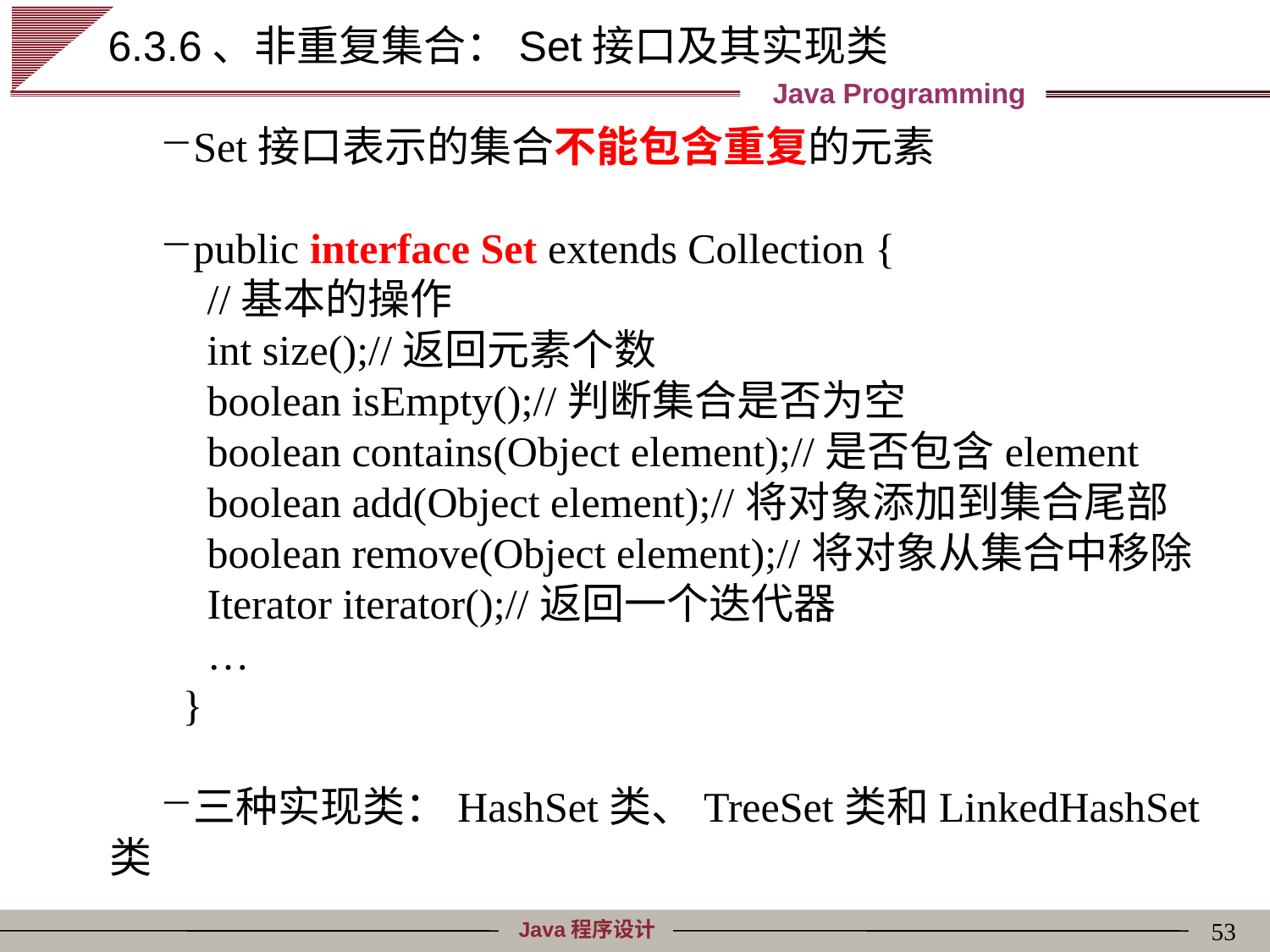

# 6.3.6、非重复集合：Set接口及其实现类
Set接口表示的集合不能包含重复的元素

public interface Set extends Collection {
	//基本的操作
	int size();//返回元素个数
	boolean isEmpty();//判断集合是否为空
	boolean contains(Object element);//是否包含element
	boolean add(Object element);//将对象添加到集合尾部
	boolean remove(Object element);//将对象从集合中移除
	Iterator iterator();//返回一个迭代器
	…
     }

三种实现类：HashSet类、TreeSet类和LinkedHashSet类